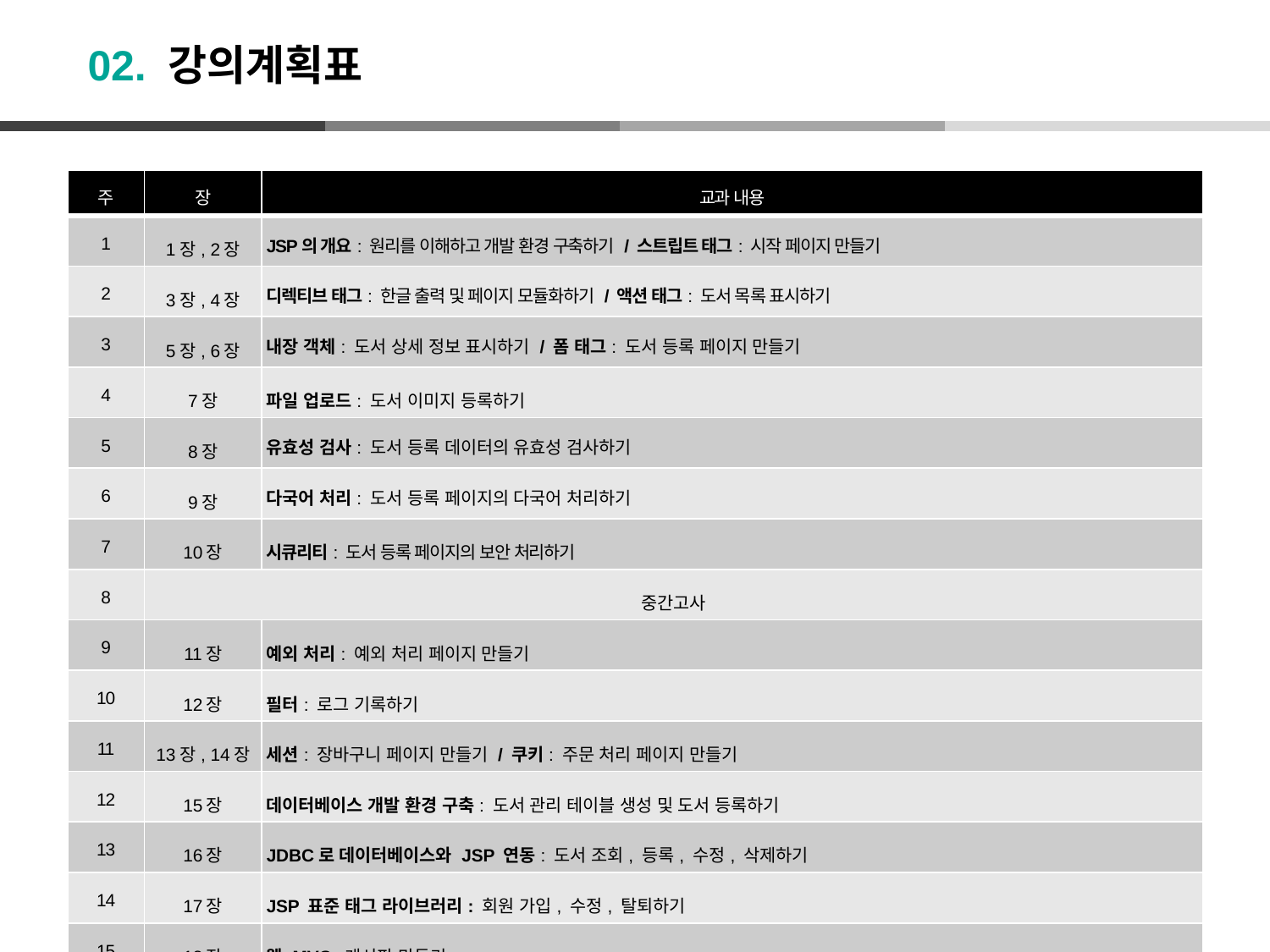

# 02. 강의계획표
| 주 | 장 | 교과 내용 |
| --- | --- | --- |
| 1 | 1장, 2장 | JSP의 개요: 원리를 이해하고 개발 환경 구축하기 / 스트립트 태그: 시작 페이지 만들기 |
| 2 | 3장, 4장 | 디렉티브 태그: 한글 출력 및 페이지 모듈화하기 / 액션 태그: 도서 목록 표시하기 |
| 3 | 5장, 6장 | 내장 객체: 도서 상세 정보 표시하기 / 폼 태그: 도서 등록 페이지 만들기 |
| 4 | 7장 | 파일 업로드: 도서 이미지 등록하기 |
| 5 | 8장 | 유효성 검사: 도서 등록 데이터의 유효성 검사하기 |
| 6 | 9장 | 다국어 처리: 도서 등록 페이지의 다국어 처리하기 |
| 7 | 10장 | 시큐리티: 도서 등록 페이지의 보안 처리하기 |
| 8 | 중간고사 |  |
| 9 | 11장 | 예외 처리: 예외 처리 페이지 만들기 |
| 10 | 12장 | 필터: 로그 기록하기 |
| 11 | 13장, 14장 | 세션: 장바구니 페이지 만들기 / 쿠키: 주문 처리 페이지 만들기 |
| 12 | 15장 | 데이터베이스 개발 환경 구축: 도서 관리 테이블 생성 및 도서 등록하기 |
| 13 | 16장 | JDBC로 데이터베이스와 JSP 연동: 도서 조회, 등록, 수정, 삭제하기 |
| 14 | 17장 | JSP 표준 태그 라이브러리: 회원 가입, 수정, 탈퇴하기 |
| 15 | 18장 | 웹 MVC: 게시판 만들기 |
| 16 | 기말고사 |  |